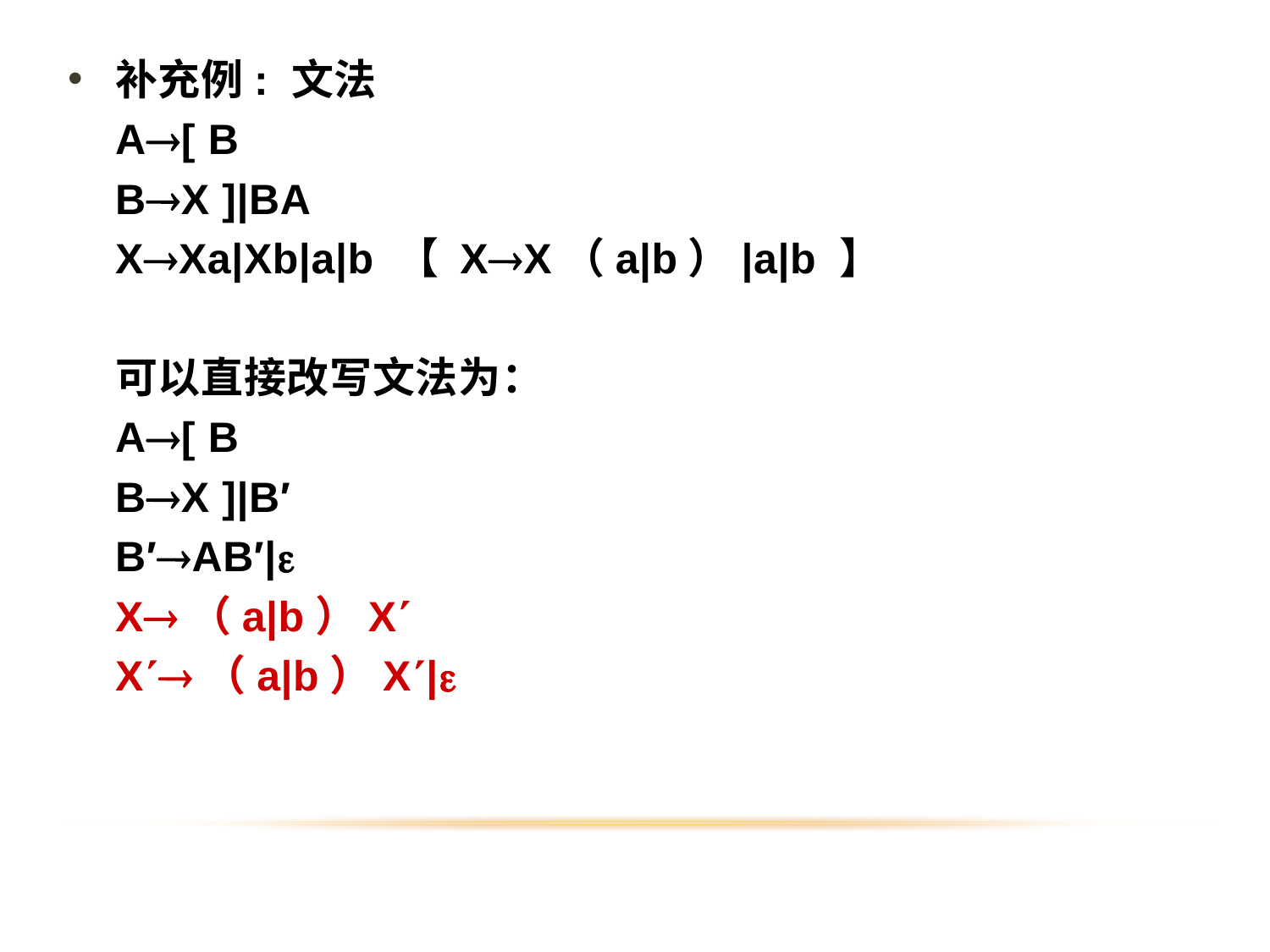

补充例: 文法
	A→[ B
	B→X ]|BA
	X→Xa|Xb|a|b 【 X→X（a|b）|a|b 】

	可以直接改写文法为：
	A→[ B
	B→X ]|B′
	B′→AB′|ε
	X→（a|b）X′
	X′→（a|b）X′|ε
13